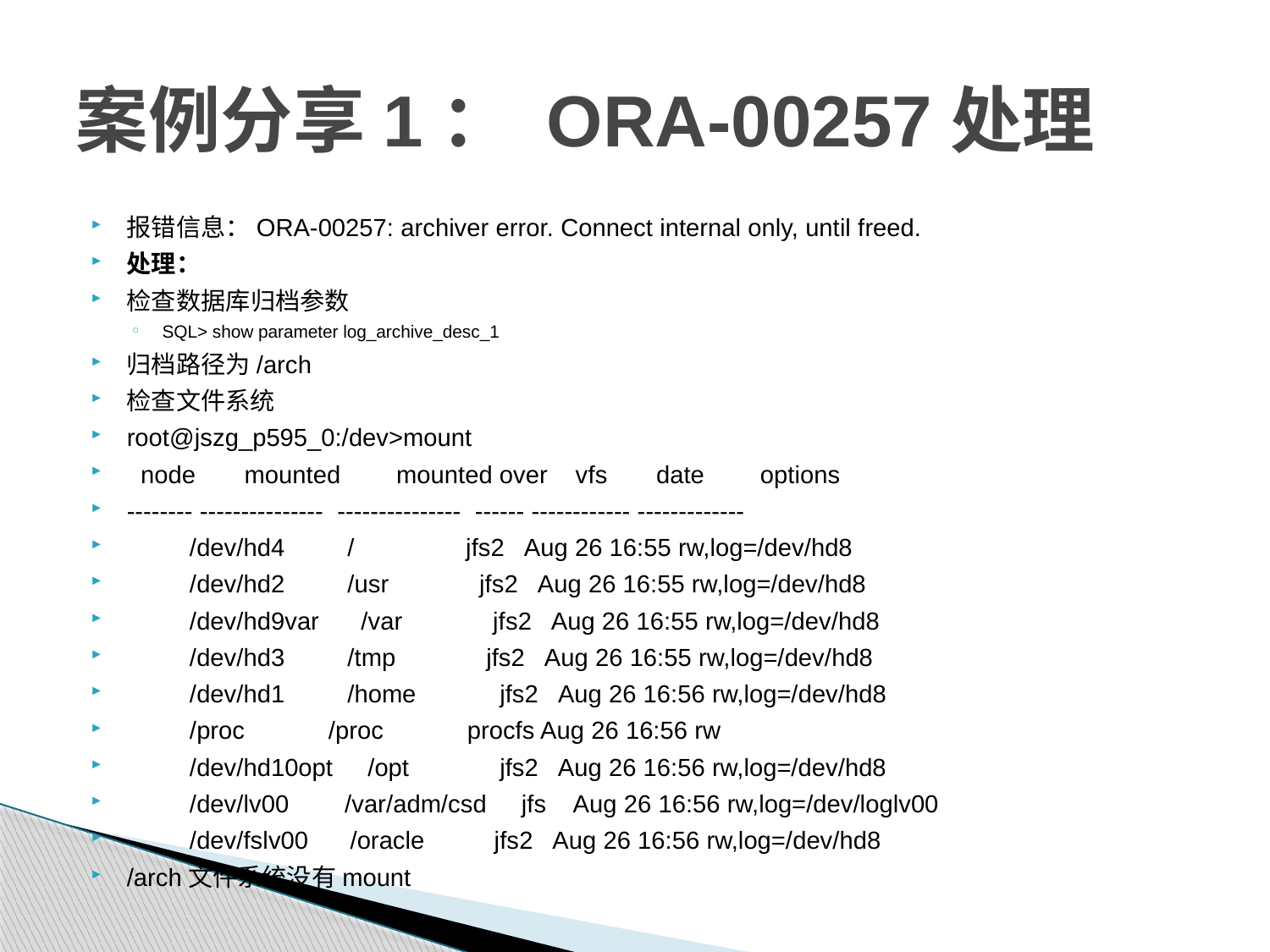

# 案例分享1： ORA-00257处理
报错信息：ORA-00257: archiver error. Connect internal only, until freed.
处理：
检查数据库归档参数
SQL> show parameter log_archive_desc_1
归档路径为/arch
检查文件系统
root@jszg_p595_0:/dev>mount
  node       mounted        mounted over    vfs       date        options
-------- ---------------  ---------------  ------ ------------ -------------
         /dev/hd4         /                jfs2   Aug 26 16:55 rw,log=/dev/hd8
         /dev/hd2         /usr             jfs2   Aug 26 16:55 rw,log=/dev/hd8
         /dev/hd9var      /var             jfs2   Aug 26 16:55 rw,log=/dev/hd8
         /dev/hd3         /tmp             jfs2   Aug 26 16:55 rw,log=/dev/hd8
         /dev/hd1         /home            jfs2   Aug 26 16:56 rw,log=/dev/hd8
         /proc            /proc            procfs Aug 26 16:56 rw
         /dev/hd10opt     /opt             jfs2   Aug 26 16:56 rw,log=/dev/hd8
         /dev/lv00        /var/adm/csd     jfs    Aug 26 16:56 rw,log=/dev/loglv00
         /dev/fslv00      /oracle          jfs2   Aug 26 16:56 rw,log=/dev/hd8
/arch文件系统没有mount